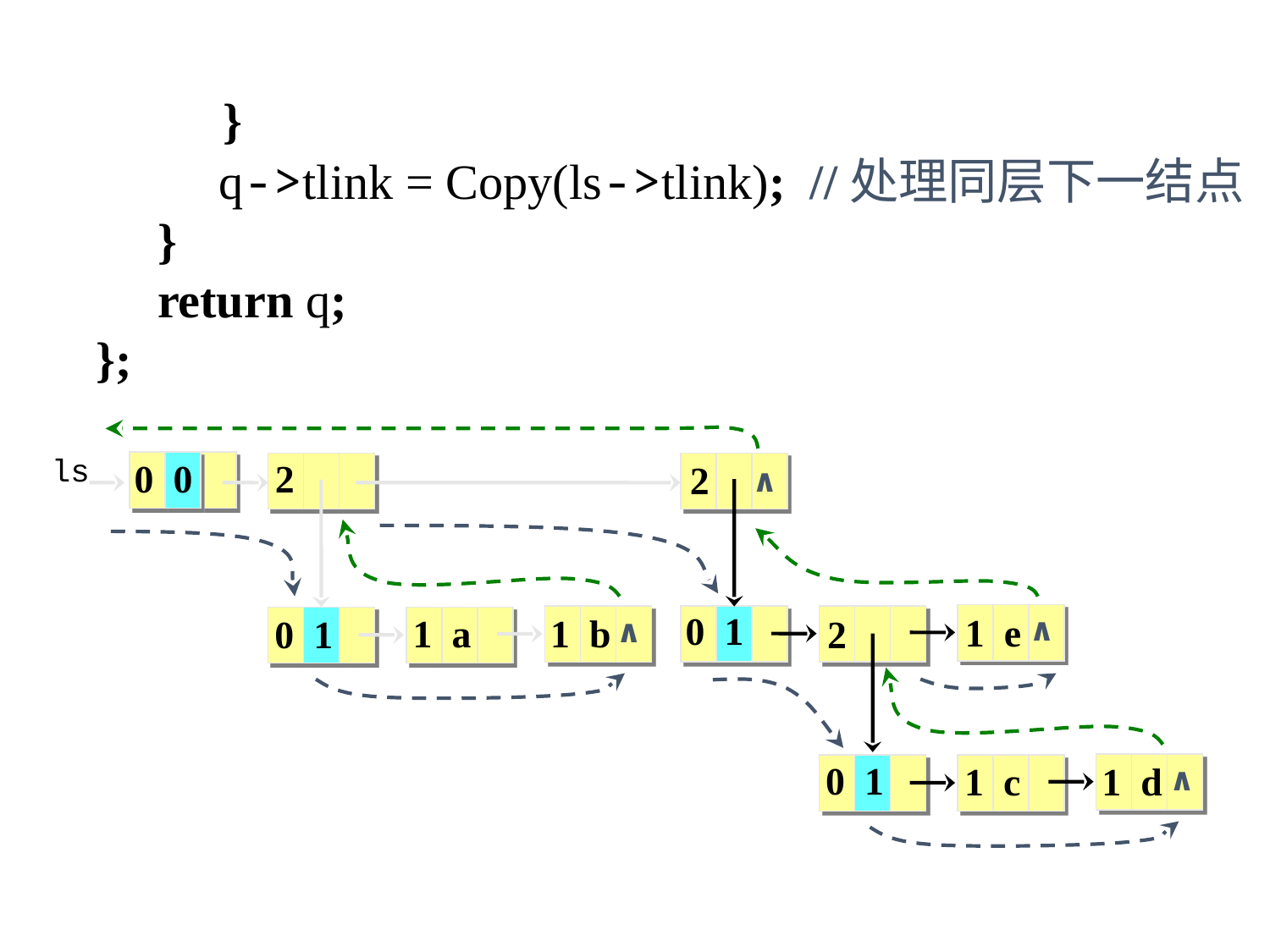

}
          q->tlink = Copy(ls->tlink);  //处理同层下一结点
     }
     return q;
};

ls
2
0  0
2

∧

0  1
1  e
2
∧

1  a
1  b
0  1
∧

0  1
1  c
1  d
∧